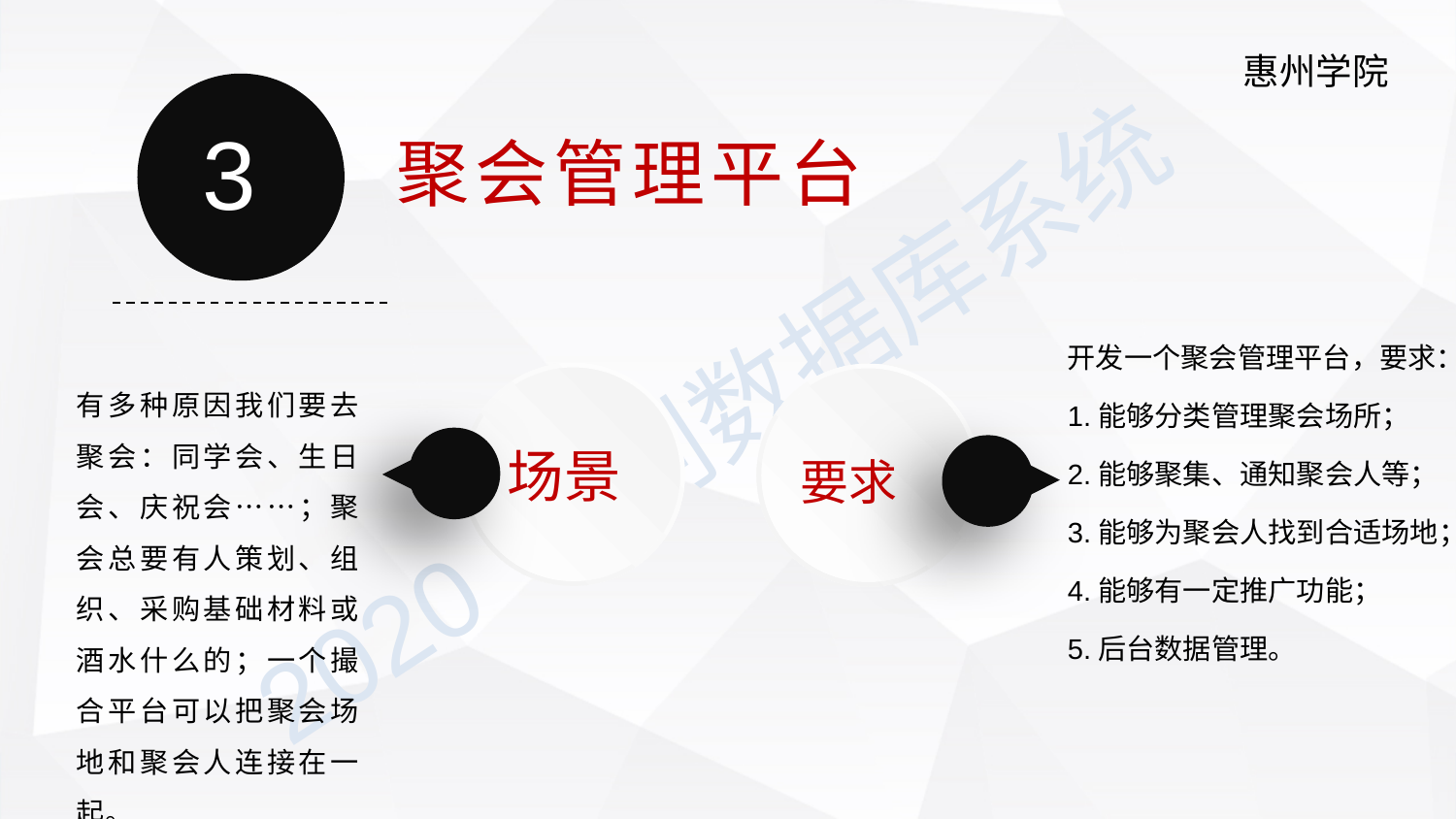

3
聚会管理平台
开发一个聚会管理平台，要求：
1.能够分类管理聚会场所；
2.能够聚集、通知聚会人等；
3.能够为聚会人找到合适场地；
4.能够有一定推广功能；
5.后台数据管理。

有多种原因我们要去聚会：同学会、生日会、庆祝会……；聚会总要有人策划、组织、采购基础材料或酒水什么的；一个撮合平台可以把聚会场地和聚会人连接在一起。

场景
要求